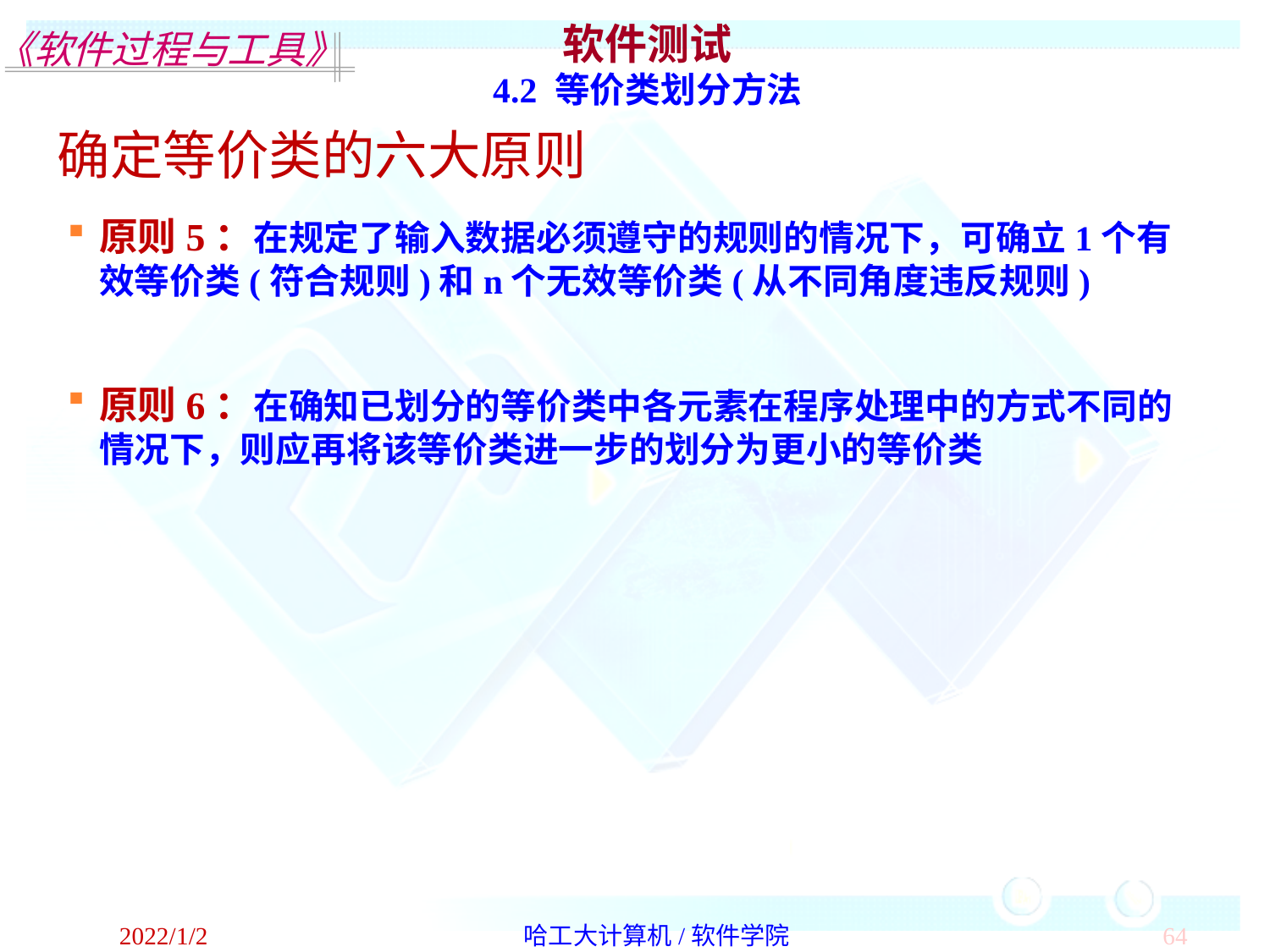

软件测试
4.2 等价类划分方法

确定等价类的六大原则
原则5：在规定了输入数据必须遵守的规则的情况下，可确立1个有效等价类(符合规则)和n个无效等价类(从不同角度违反规则)

原则6：在确知已划分的等价类中各元素在程序处理中的方式不同的情况下，则应再将该等价类进一步的划分为更小的等价类